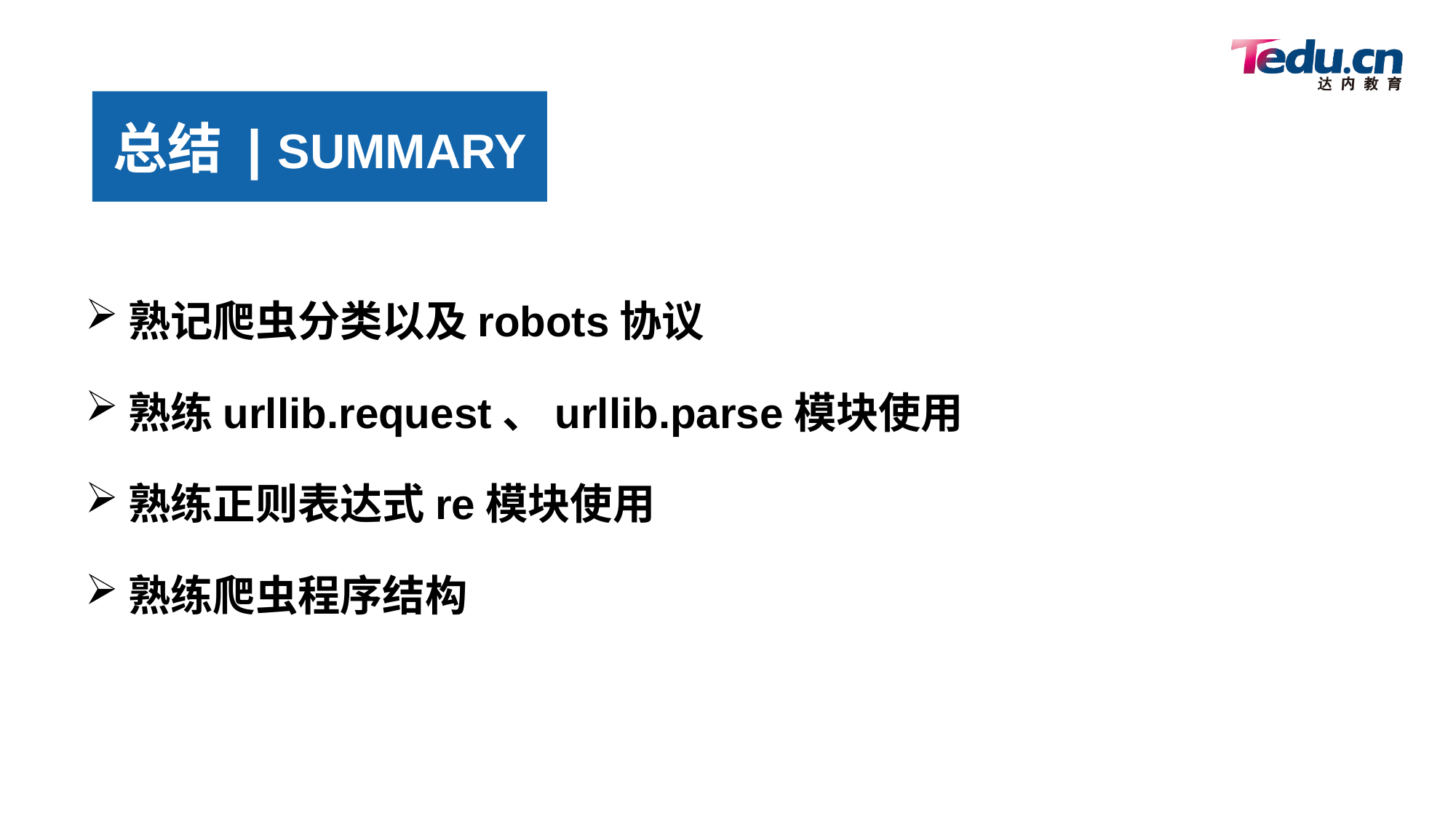

熟记爬虫分类以及robots协议
熟练urllib.request、urllib.parse模块使用
熟练正则表达式re模块使用
熟练爬虫程序结构